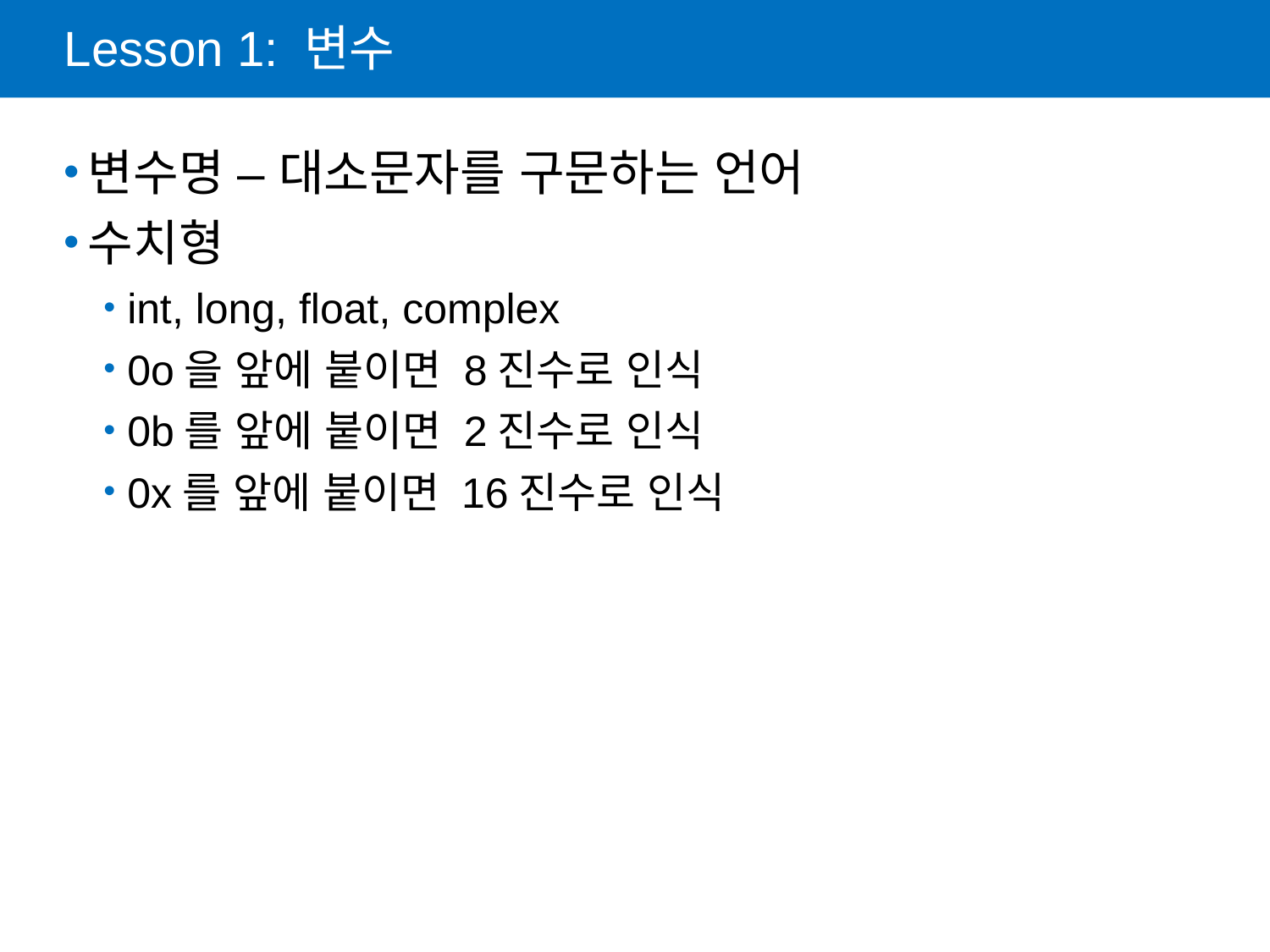

# Lesson 1: 변수
변수명 – 대소문자를 구문하는 언어
수치형
int, long, float, complex
0o을 앞에 붙이면 8진수로 인식
0b를 앞에 붙이면 2진수로 인식
0x를 앞에 붙이면 16진수로 인식